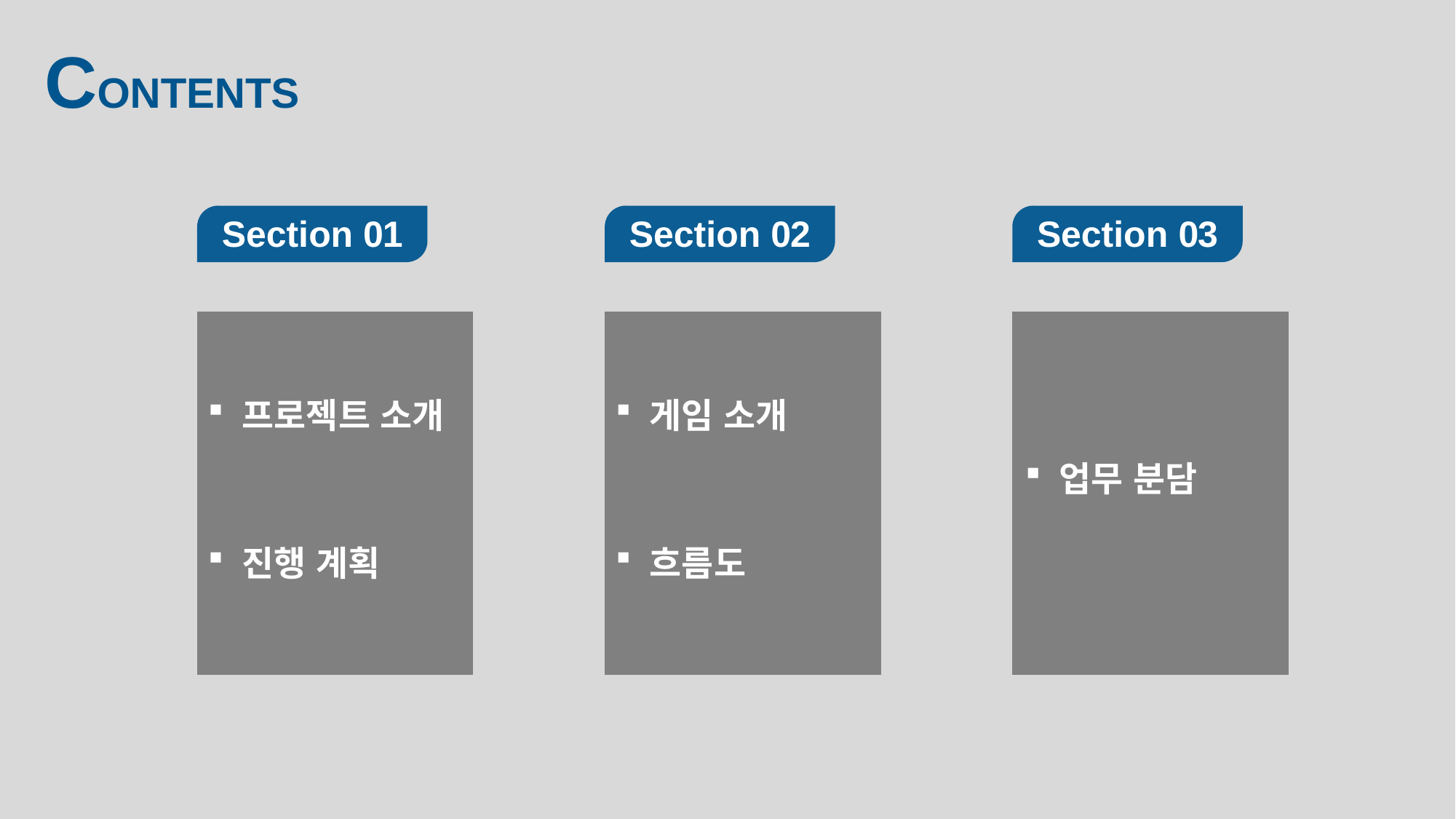

CONTENTS

Section 01

Section 02

Section 03

프로젝트 소개
게임 소개
업무 분담
흐름도
진행 계획